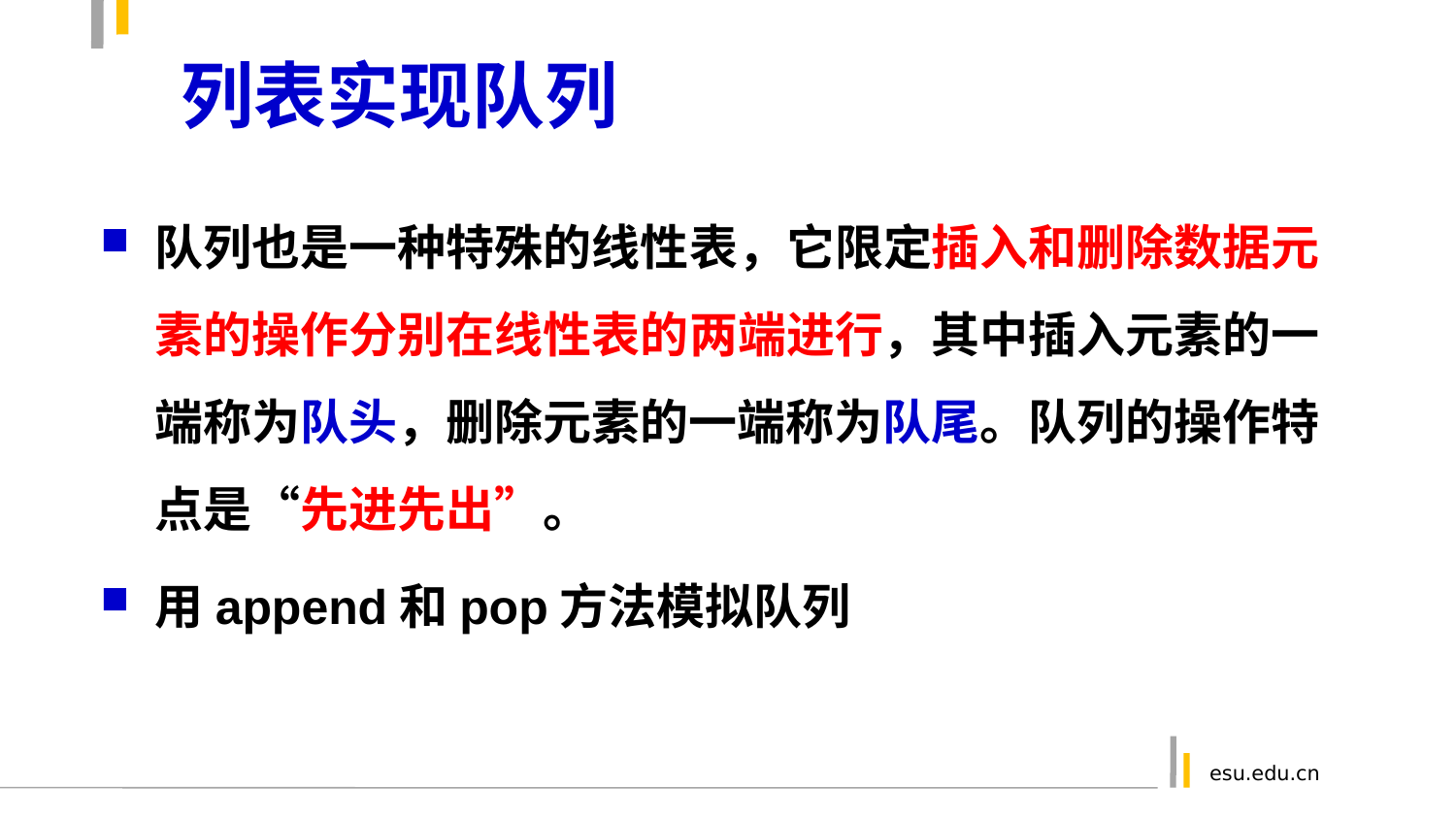

# 列表实现队列
队列也是一种特殊的线性表，它限定插入和删除数据元素的操作分别在线性表的两端进行，其中插入元素的一端称为队头，删除元素的一端称为队尾。队列的操作特点是“先进先出”。
用append和pop方法模拟队列